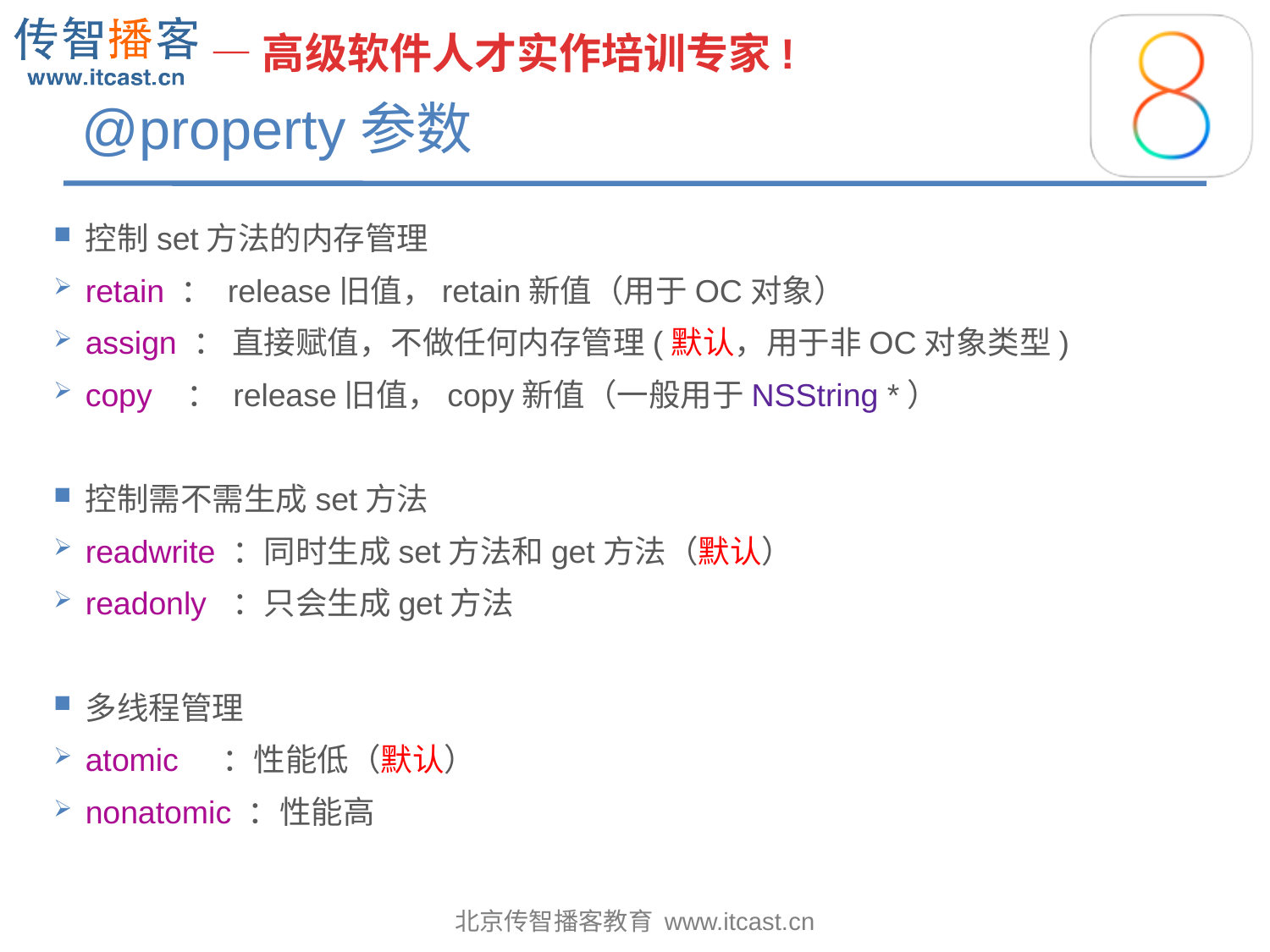

# @property参数
控制set方法的内存管理
retain ： release旧值，retain新值（用于OC对象）
assign ： 直接赋值，不做任何内存管理(默认，用于非OC对象类型)
copy   ： release旧值，copy新值（一般用于NSString *）

控制需不需生成set方法
readwrite ：同时生成set方法和get方法（默认）
readonly  ：只会生成get方法

多线程管理
atomic    ：性能低（默认）
nonatomic ：性能高